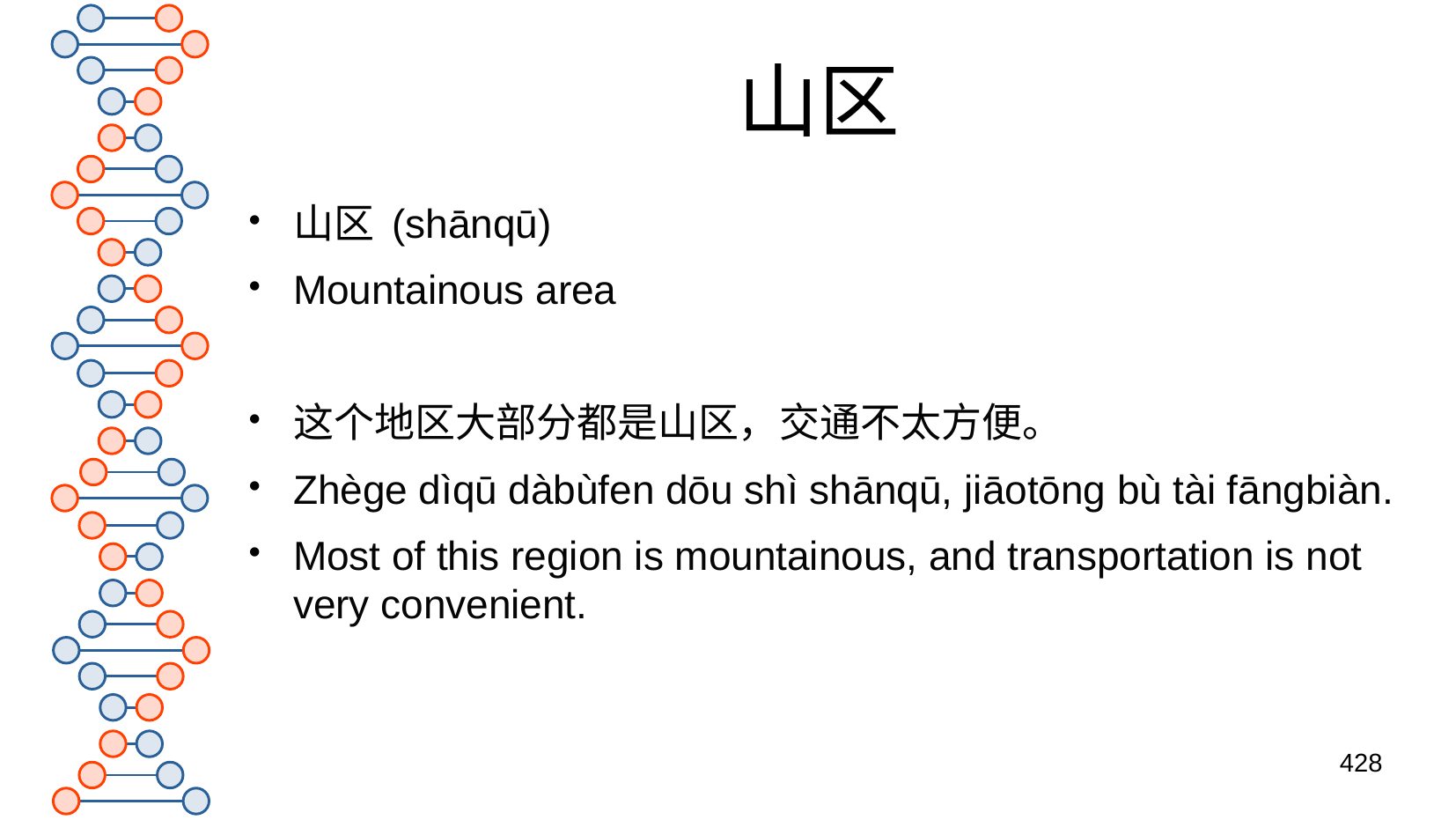

# 山区
山区 (shānqū)
Mountainous area

这个地区大部分都是山区，交通不太方便。
Zhège dìqū dàbùfen dōu shì shānqū, jiāotōng bù tài fāngbiàn.
Most of this region is mountainous, and transportation is not very convenient.

428